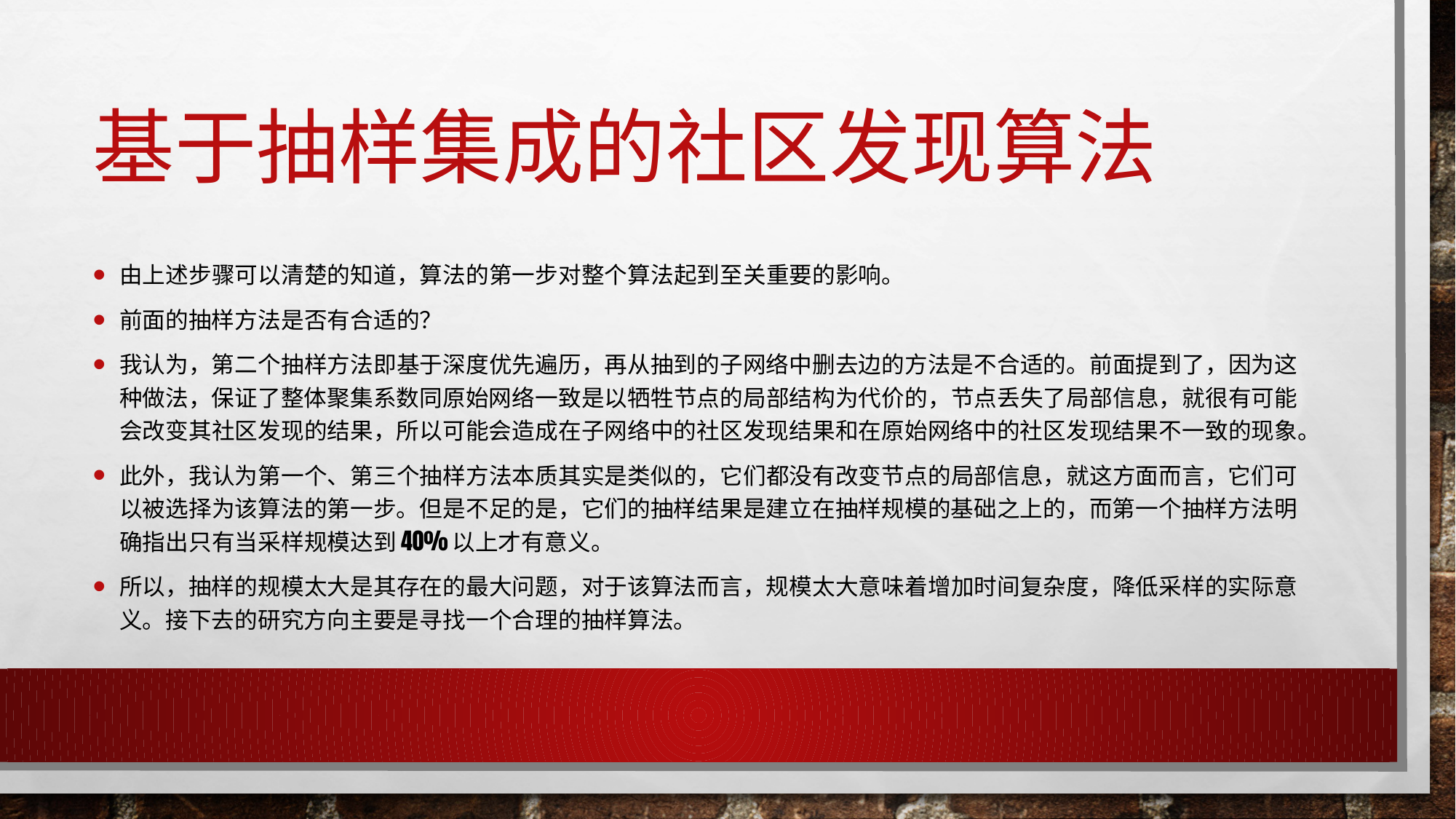

# 基于抽样集成的社区发现算法
由上述步骤可以清楚的知道，算法的第一步对整个算法起到至关重要的影响。
前面的抽样方法是否有合适的？
我认为，第二个抽样方法即基于深度优先遍历，再从抽到的子网络中删去边的方法是不合适的。前面提到了，因为这种做法，保证了整体聚集系数同原始网络一致是以牺牲节点的局部结构为代价的，节点丢失了局部信息，就很有可能会改变其社区发现的结果，所以可能会造成在子网络中的社区发现结果和在原始网络中的社区发现结果不一致的现象。
此外，我认为第一个、第三个抽样方法本质其实是类似的，它们都没有改变节点的局部信息，就这方面而言，它们可以被选择为该算法的第一步。但是不足的是，它们的抽样结果是建立在抽样规模的基础之上的，而第一个抽样方法明确指出只有当采样规模达到40%以上才有意义。
所以，抽样的规模太大是其存在的最大问题，对于该算法而言，规模太大意味着增加时间复杂度，降低采样的实际意义。接下去的研究方向主要是寻找一个合理的抽样算法。